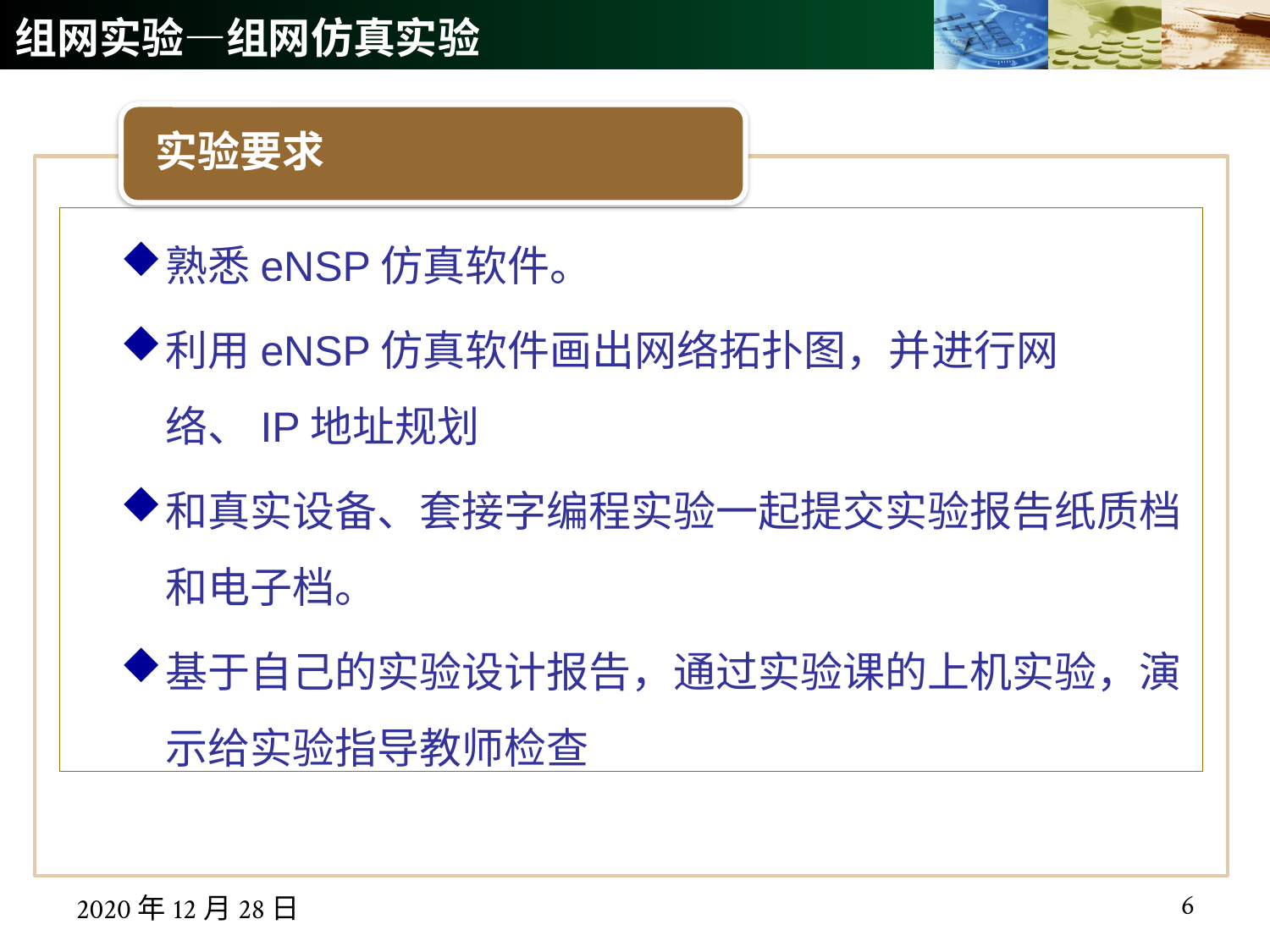

# 组网实验—组网仿真实验

实验要求

熟悉eNSP仿真软件。
利用eNSP仿真软件画出网络拓扑图，并进行网络、IP地址规划
和真实设备、套接字编程实验一起提交实验报告纸质档和电子档。
基于自己的实验设计报告，通过实验课的上机实验，演示给实验指导教师检查

6
2020年12月28日